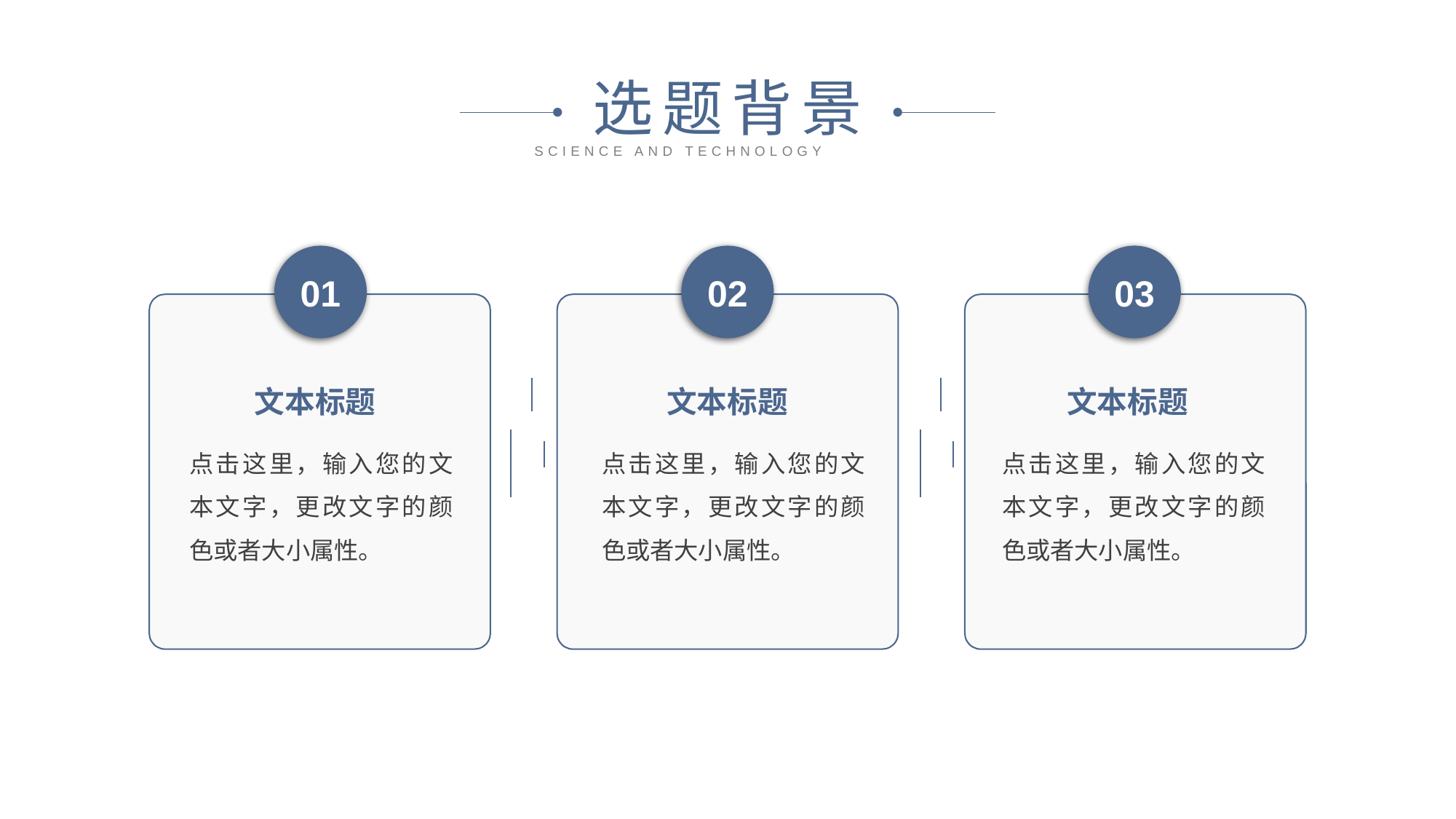

选题背景
SCIENCE AND TECHNOLOGY
01
02
03

文本标题
文本标题
文本标题
点击这里，输入您的文本文字，更改文字的颜色或者大小属性。
点击这里，输入您的文本文字，更改文字的颜色或者大小属性。
点击这里，输入您的文本文字，更改文字的颜色或者大小属性。